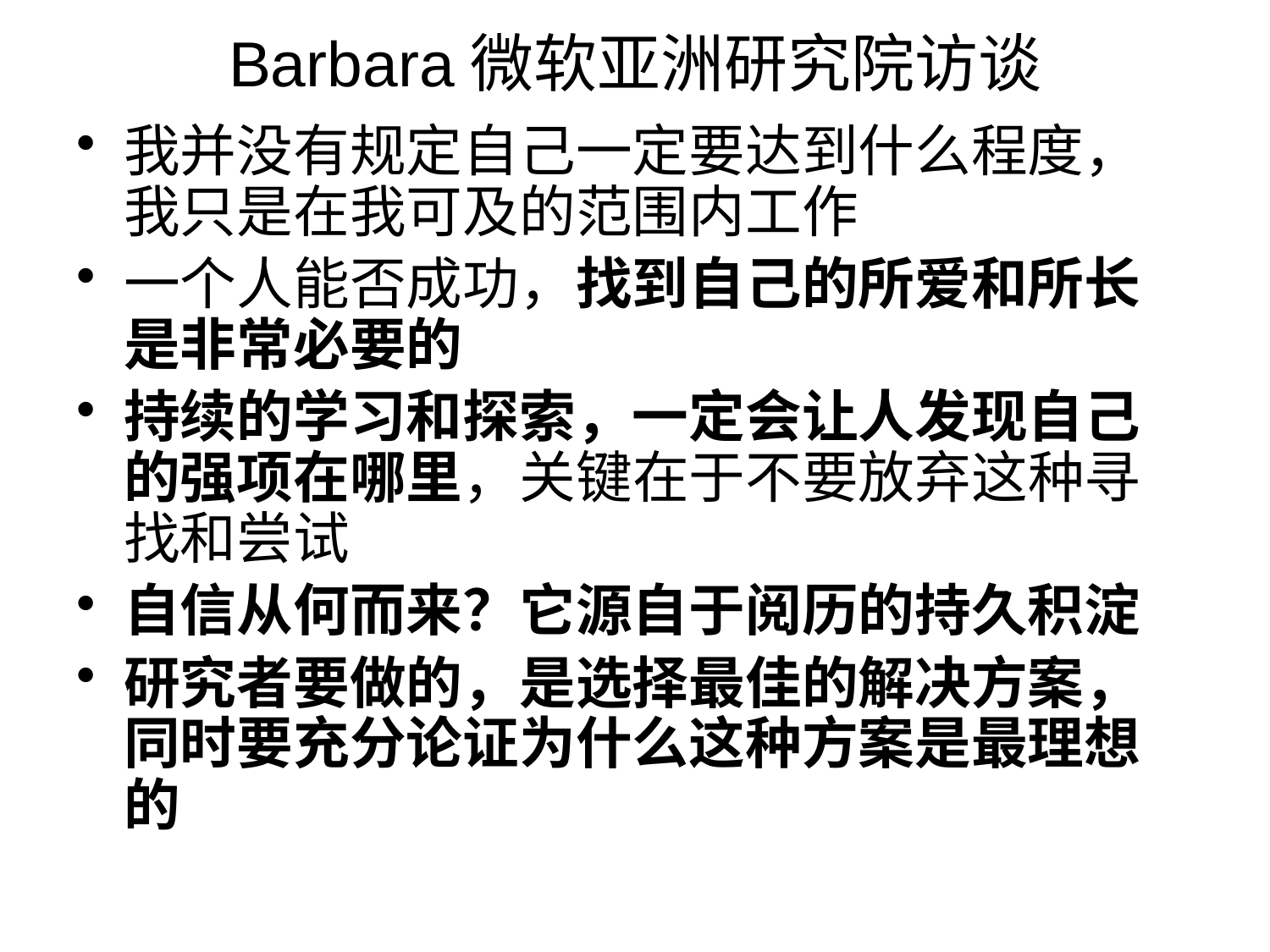

# Barbara微软亚洲研究院访谈
我并没有规定自己一定要达到什么程度，我只是在我可及的范围内工作
一个人能否成功，找到自己的所爱和所长是非常必要的
持续的学习和探索，一定会让人发现自己的强项在哪里，关键在于不要放弃这种寻找和尝试
自信从何而来？它源自于阅历的持久积淀
研究者要做的，是选择最佳的解决方案，同时要充分论证为什么这种方案是最理想的